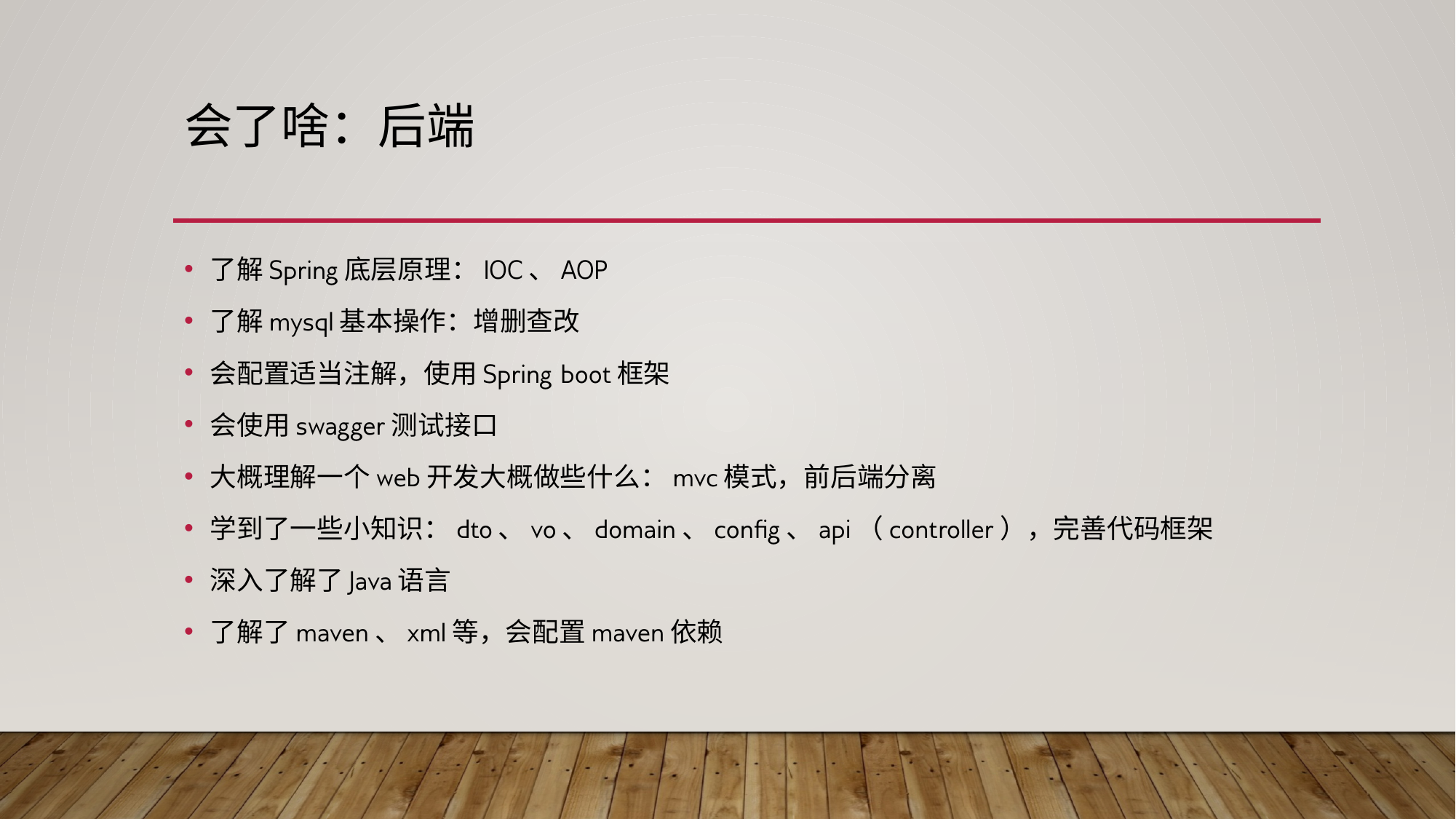

# 会了啥：后端
了解Spring底层原理：IOC、AOP
了解mysql基本操作：增删查改
会配置适当注解，使用Spring boot框架
会使用swagger测试接口
大概理解一个web开发大概做些什么：mvc模式，前后端分离
学到了一些小知识：dto、vo、domain、config、api（controller），完善代码框架
深入了解了Java语言
了解了maven、xml等，会配置maven依赖